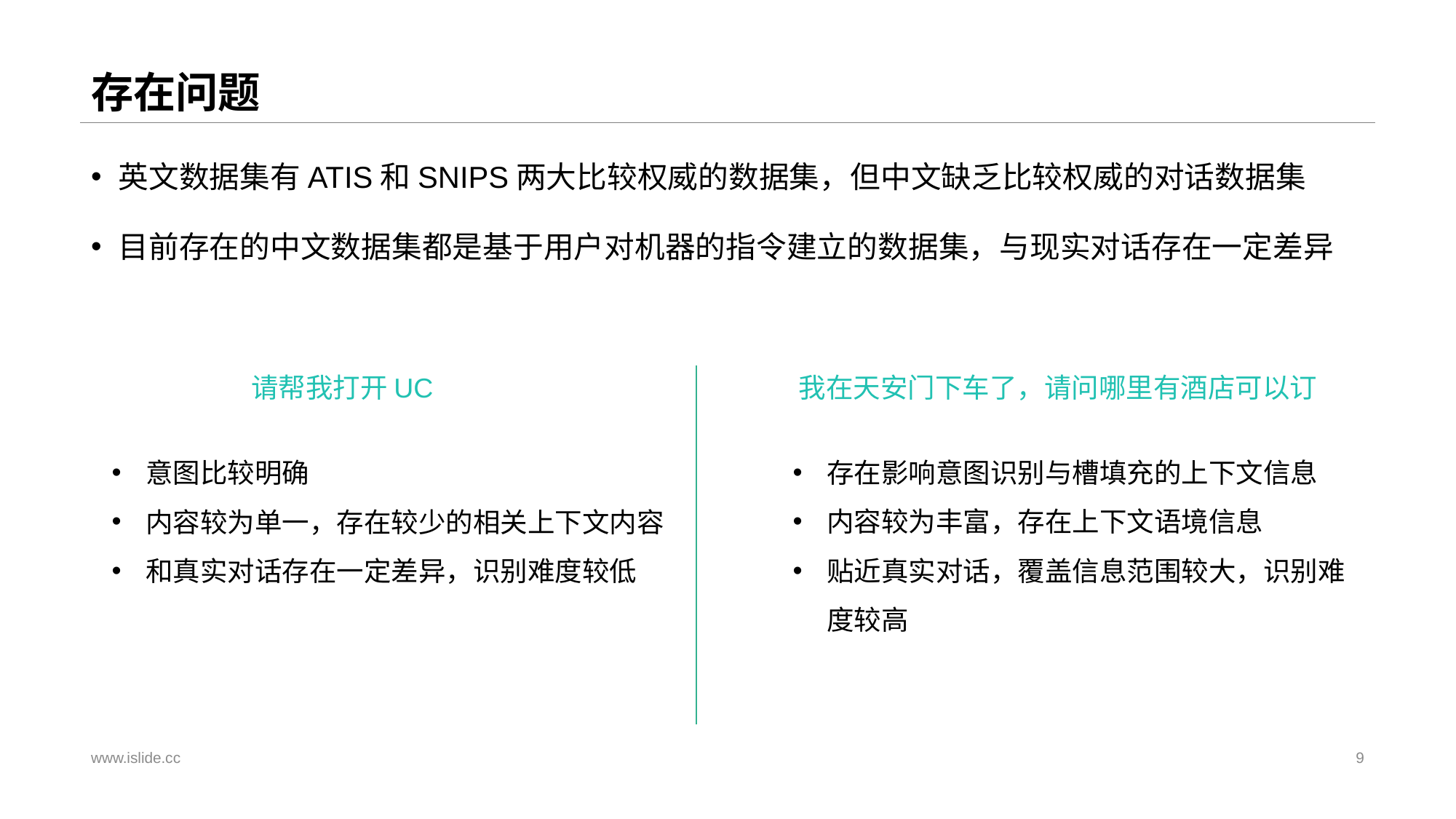

# 存在问题
英文数据集有ATIS和SNIPS两大比较权威的数据集，但中文缺乏比较权威的对话数据集
目前存在的中文数据集都是基于用户对机器的指令建立的数据集，与现实对话存在一定差异
请帮我打开UC
我在天安门下车了，请问哪里有酒店可以订
意图比较明确
内容较为单一，存在较少的相关上下文内容
和真实对话存在一定差异，识别难度较低
存在影响意图识别与槽填充的上下文信息
内容较为丰富，存在上下文语境信息
贴近真实对话，覆盖信息范围较大，识别难度较高
www.islide.cc
9